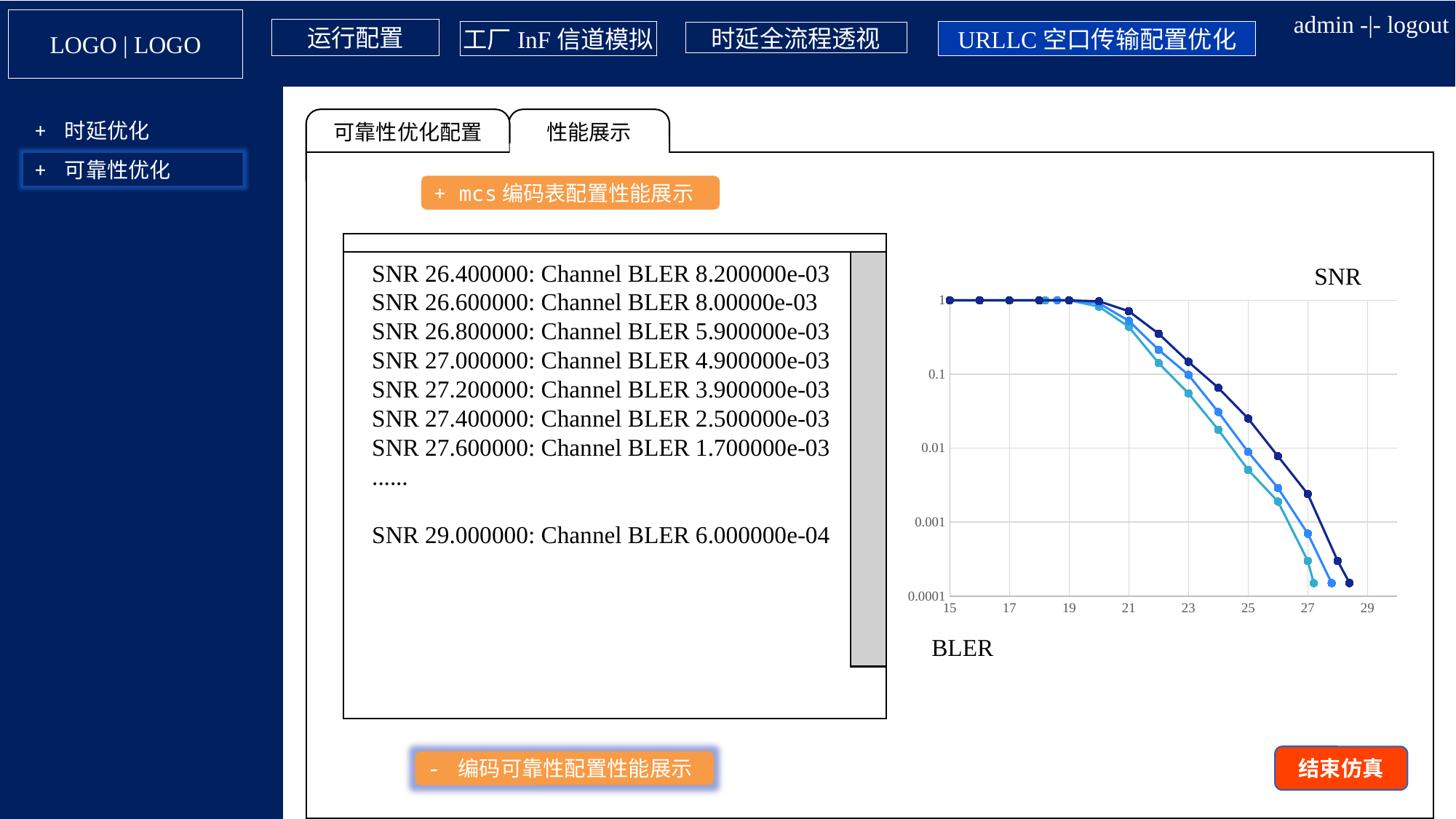

admin -|- logout
LOGO | LOGO
运行配置
工厂InF信道模拟
URLLC空口传输配置优化
时延全流程透视

可靠性优化配置
性能展示
+ 时延优化

+ 可靠性优化

+ mcs编码表配置性能展示

SNR 26.400000: Channel BLER 8.200000e-03
SNR 26.600000: Channel BLER 8.00000e-03
SNR 26.800000: Channel BLER 5.900000e-03
SNR 27.000000: Channel BLER 4.900000e-03
SNR 27.200000: Channel BLER 3.900000e-03
SNR 27.400000: Channel BLER 2.500000e-03
SNR 27.600000: Channel BLER 1.700000e-03
......

SNR 29.000000: Channel BLER 6.000000e-04
SNR

### Chart

| Category |  |  |  |
|---|---|---|---|
BLER
结束仿真
- 编码可靠性配置性能展示